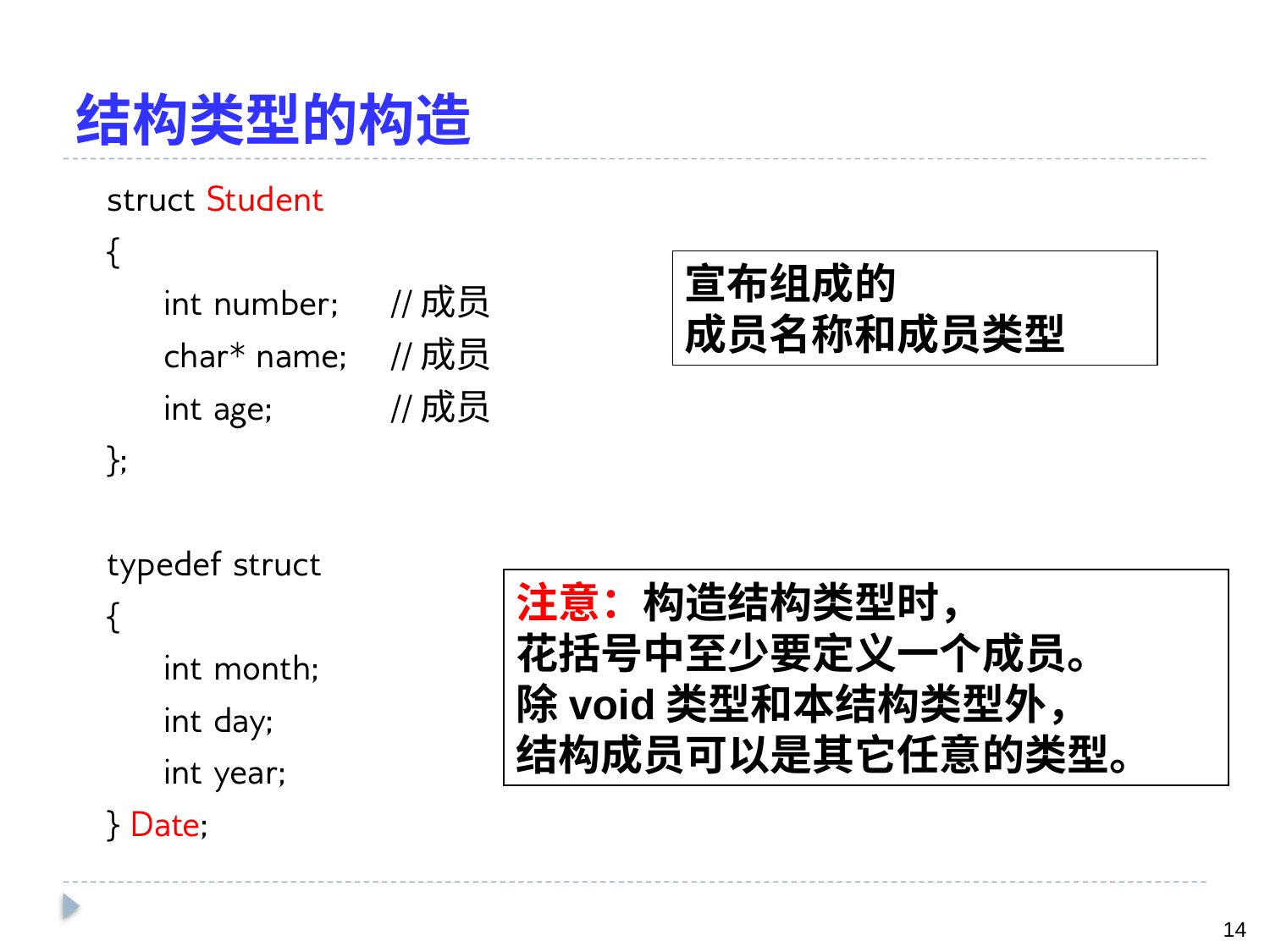

# 结构类型的构造
struct Student
{
	  int number;	   //成员
	  char* name;    //成员
	  int age; 	   //成员
};

typedef struct
{
	  int month;
	  int day;
	  int year;
} Date;
宣布组成的
成员名称和成员类型
注意：构造结构类型时，
花括号中至少要定义一个成员。
除void类型和本结构类型外，
结构成员可以是其它任意的类型。
14